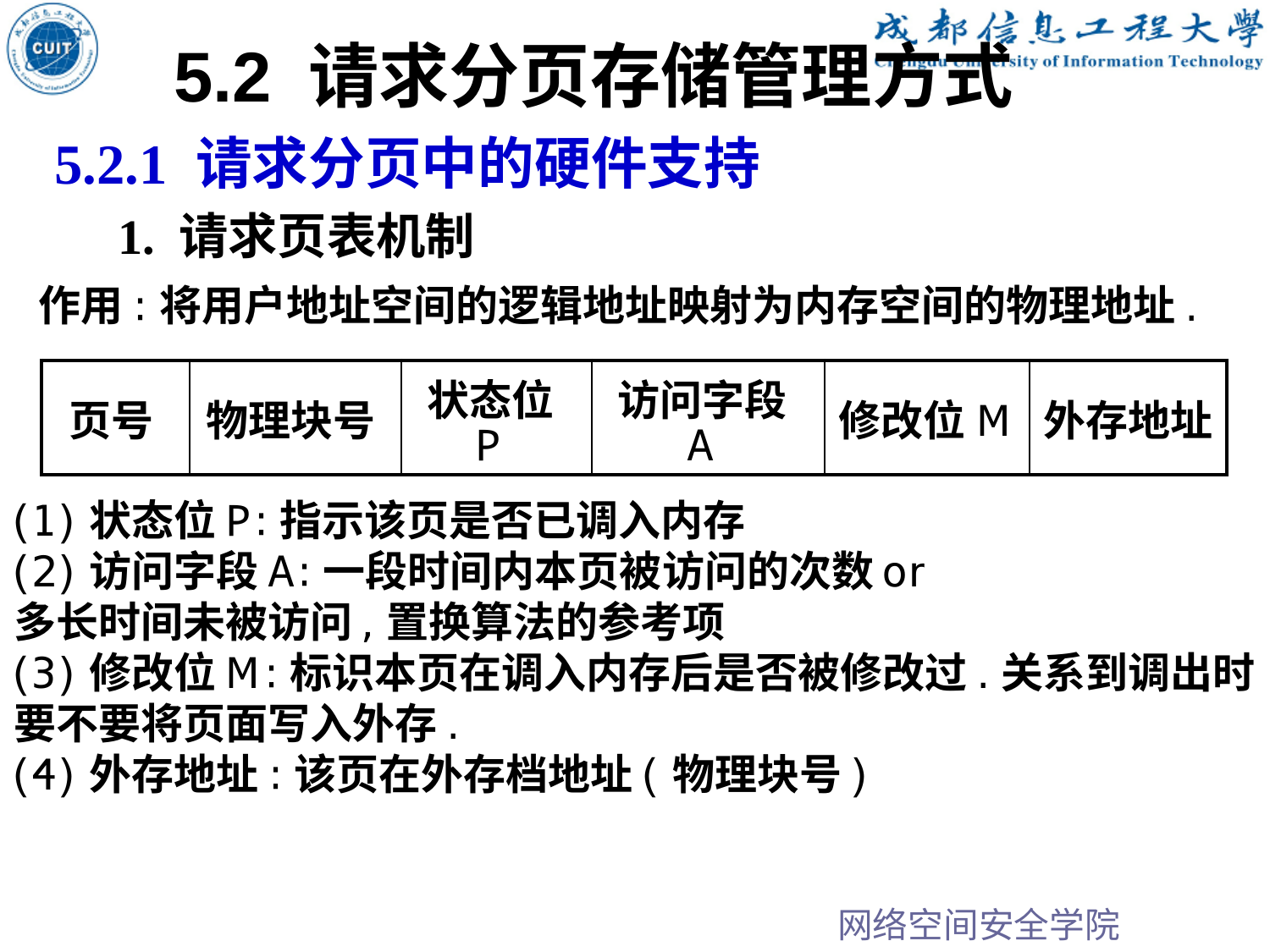

5.2 请求分页存储管理方式
5.2.1 请求分页中的硬件支持
1. 请求页表机制
作用:将用户地址空间的逻辑地址映射为内存空间的物理地址.
| 页号 | 物理块号 | 状态位P | 访问字段A | 修改位M | 外存地址 |
| --- | --- | --- | --- | --- | --- |
(1)状态位P:指示该页是否已调入内存
(2)访问字段A:一段时间内本页被访问的次数or
多长时间未被访问,置换算法的参考项
(3)修改位M:标识本页在调入内存后是否被修改过.关系到调出时
要不要将页面写入外存.
(4)外存地址:该页在外存档地址(物理块号)